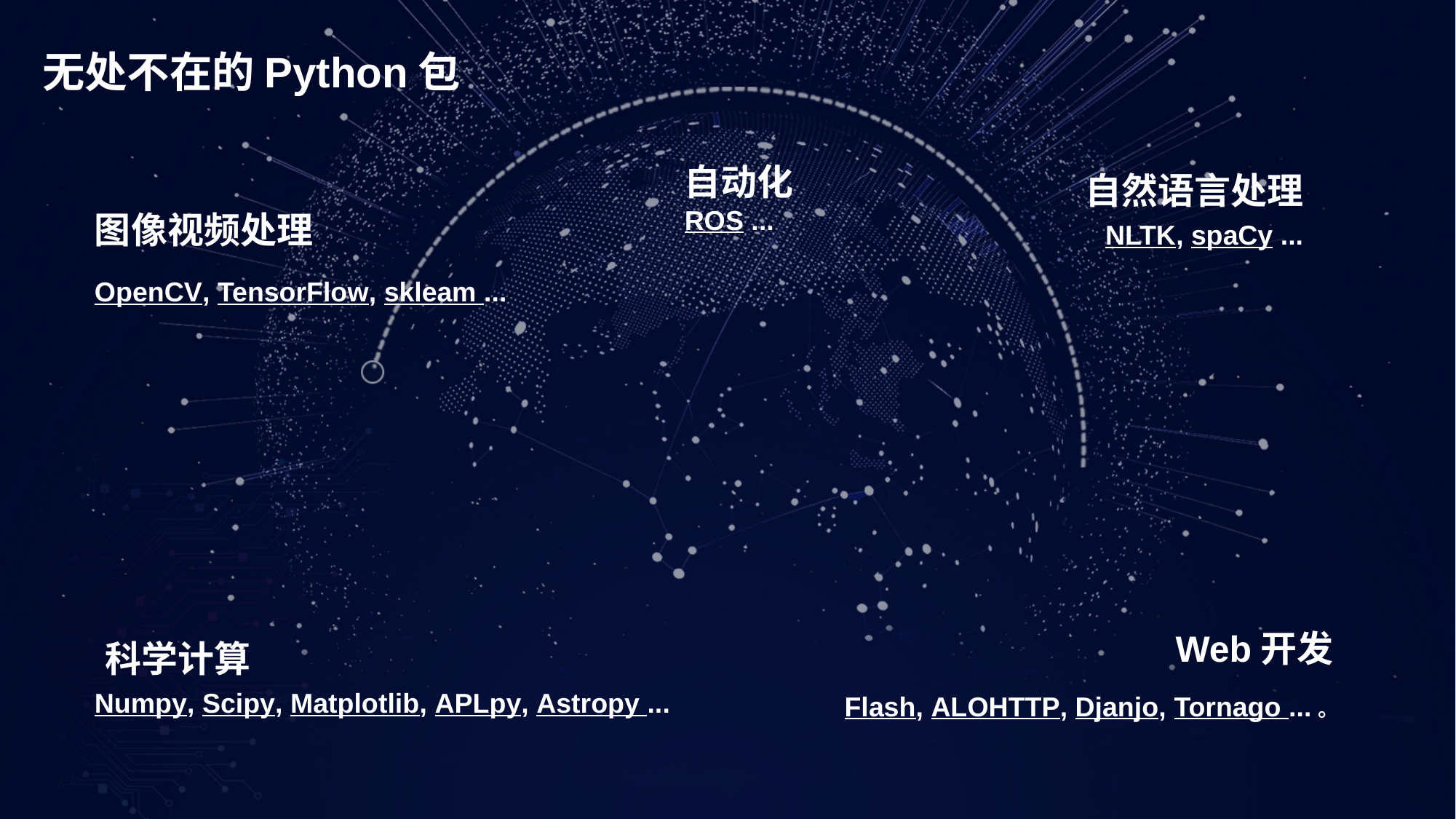

无处不在的Python包
自动化
ROS ...
自然语言处理
NLTK, spaCy ...
图像视频处理
OpenCV, TensorFlow, skleam ...·

Web开发
Flash, ALOHTTP, Djanjo, Tornago ...。
科学计算
Numpy, Scipy, Matplotlib, APLpy, Astropy ...